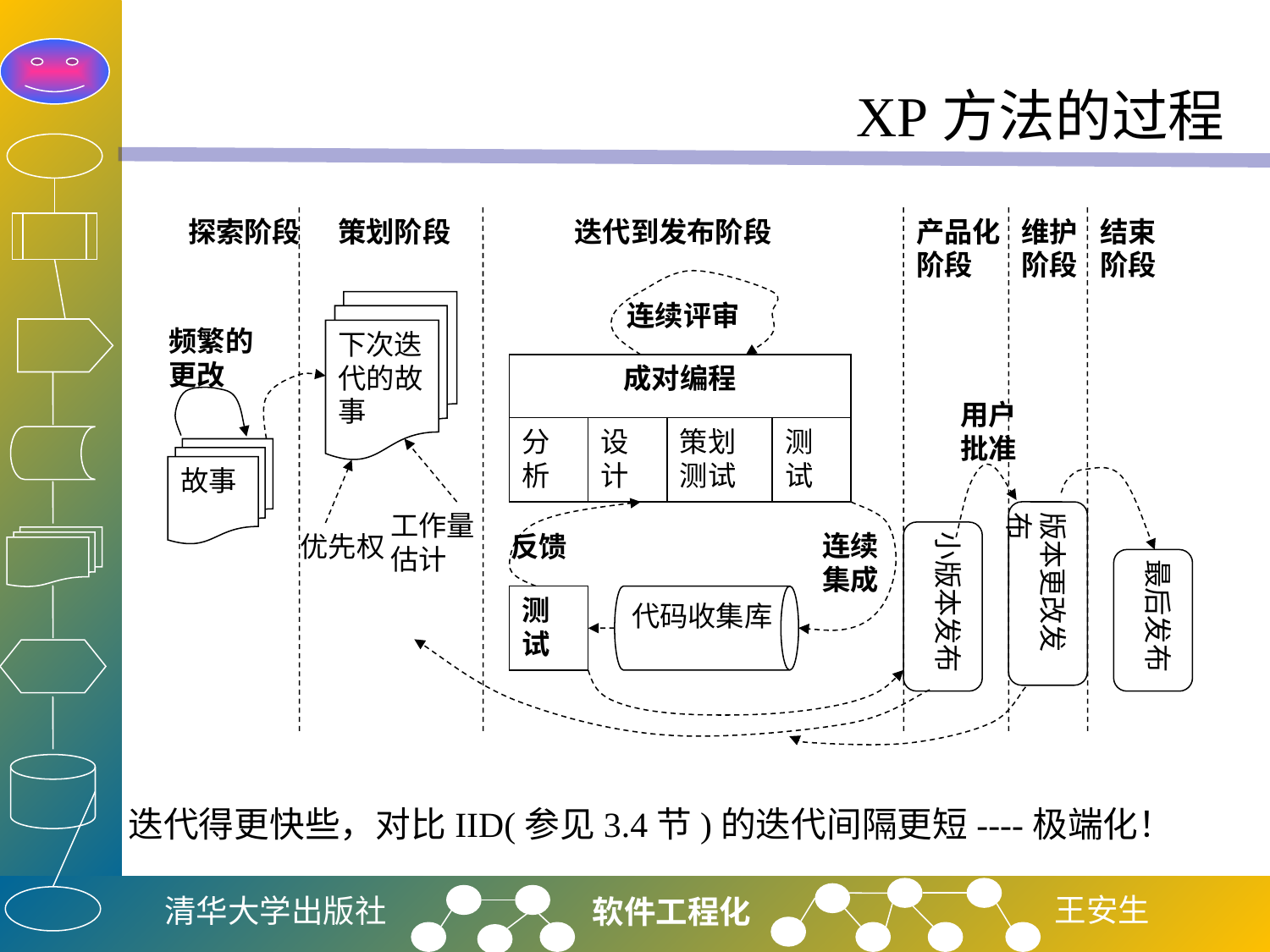

XP方法的过程

探索阶段

策划阶段

迭代到发布阶段
产品化
阶段

维护
阶段

结束
阶段

下次迭代的故事
连续评审
频繁的
更改
成对编程

用户
批准
分析
设计
策划测试
测试
故事

工作量估计

版本更改发布
连续
集成
小版本发布
优先权
反馈
代码收集库
最后发布
测试

迭代得更快些，对比IID(参见3.4节)的迭代间隔更短----极端化！